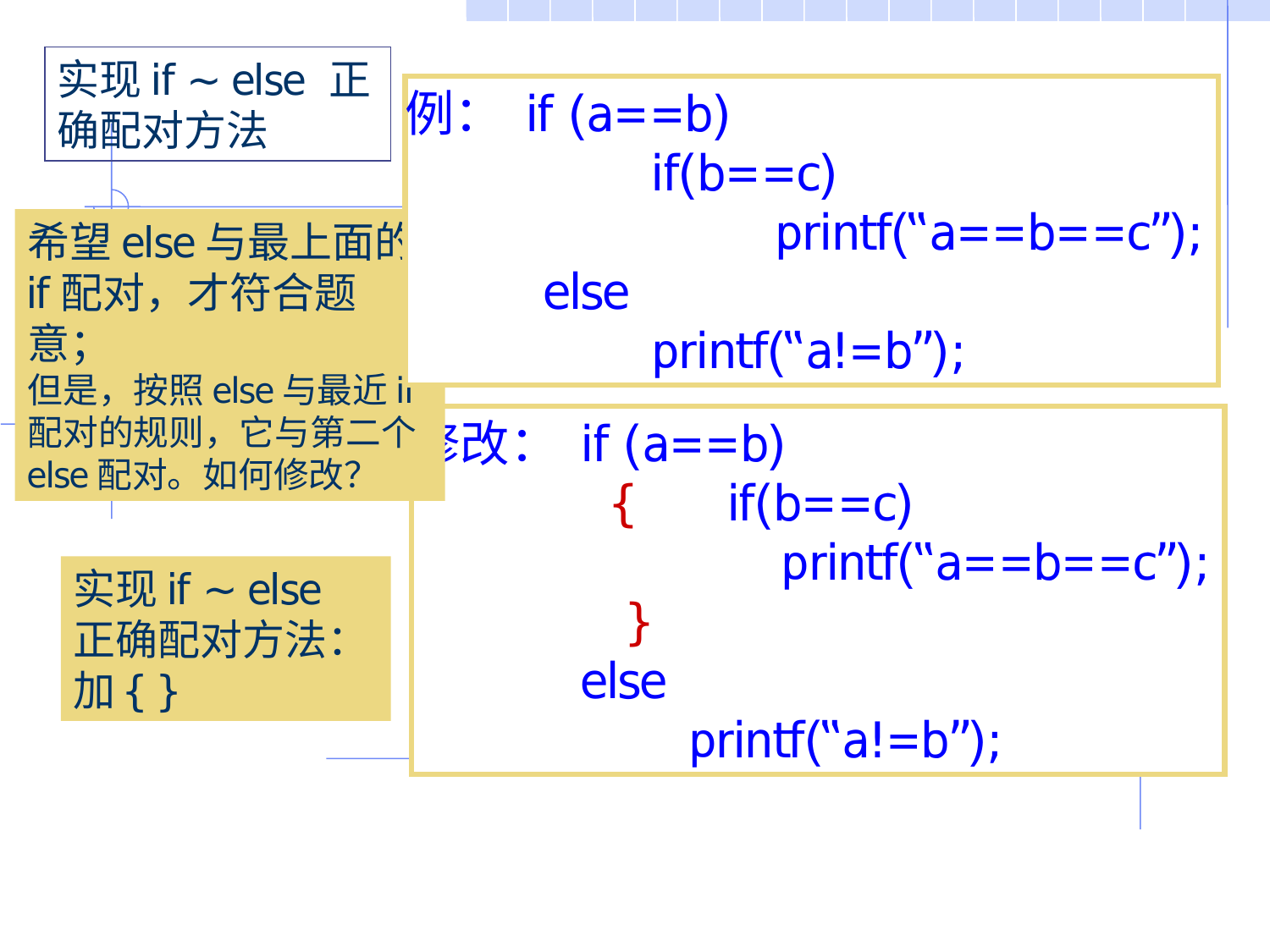

实现if ~ else 正确配对方法
例： if (a==b)
                if(b==c)
                        printf(“a==b==c”);
         else
                printf(“a!=b”);
希望else与最上面的if配对，才符合题意；
但是，按照else与最近if配对的规则，它与第二个else配对。如何修改？
修改： if (a==b)
             {      if(b==c)
                        printf(“a==b==c”);
              }
           else
                  printf(“a!=b”);
实现if ~ else 正确配对方法：
加{ }